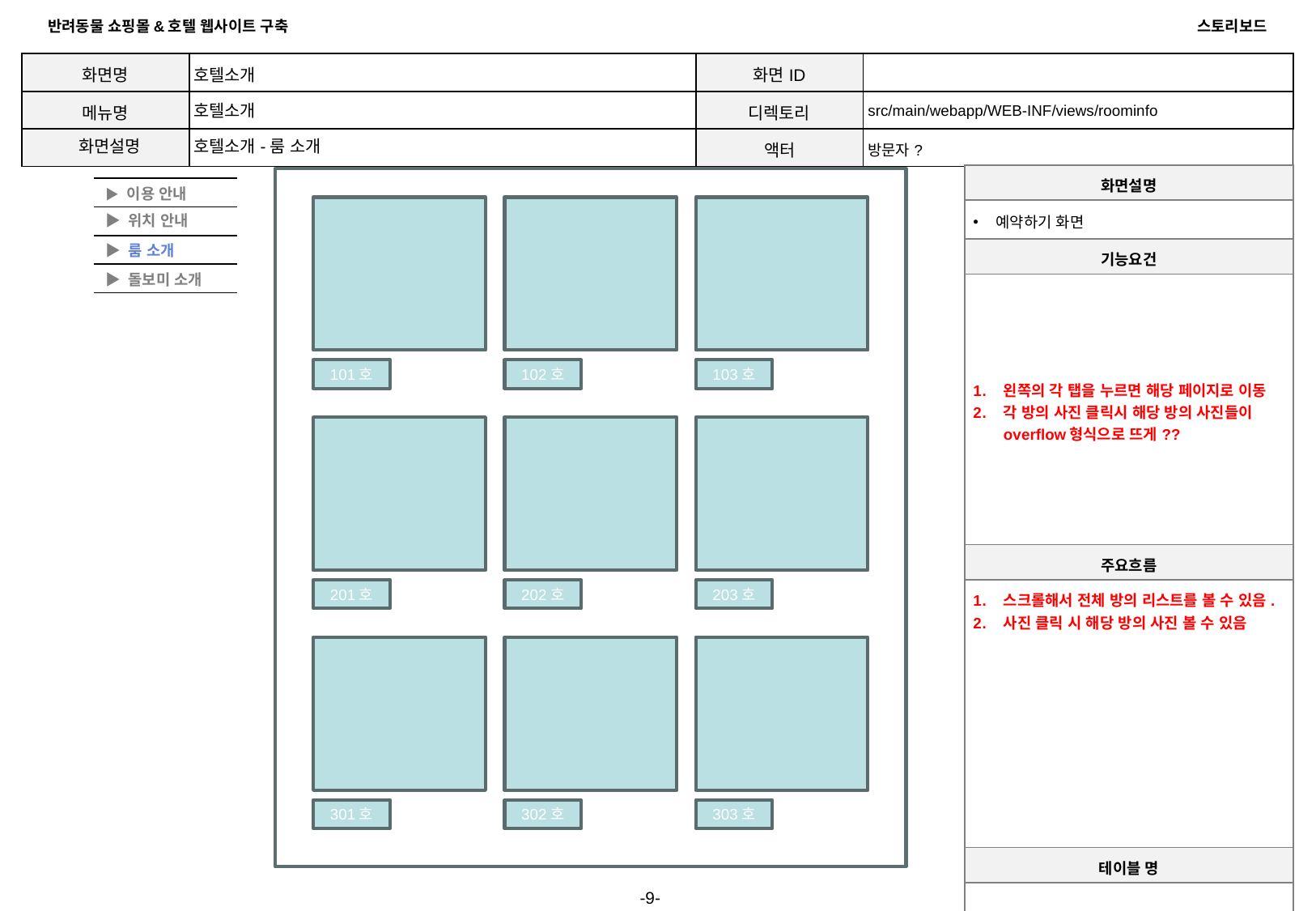

| 화면명 | 호텔소개 | 화면ID |  |
| --- | --- | --- | --- |
| 메뉴명 | 호텔소개 | 디렉토리 | src/main/webapp/WEB-INF/views/roominfo |
| 화면설명 | 호텔소개-룸 소개 | 액터 | 방문자? |
| 화면설명 |
| --- |
| 예약하기 화면 |
| 기능요건 |
| 왼쪽의 각 탭을 누르면 해당 페이지로 이동 각 방의 사진 클릭시 해당 방의 사진들이 overflow형식으로 뜨게?? |
| 주요흐름 |
| 스크롤해서 전체 방의 리스트를 볼 수 있음. 사진 클릭 시 해당 방의 사진 볼 수 있음 |

▶ 이용 안내

▶ 위치 안내
▶ 룸 소개
▶ 돌보미 소개
101호
102호
103호

201호
202호
203호

301호
302호
303호
| 테이블 명 |
| --- |
|  |